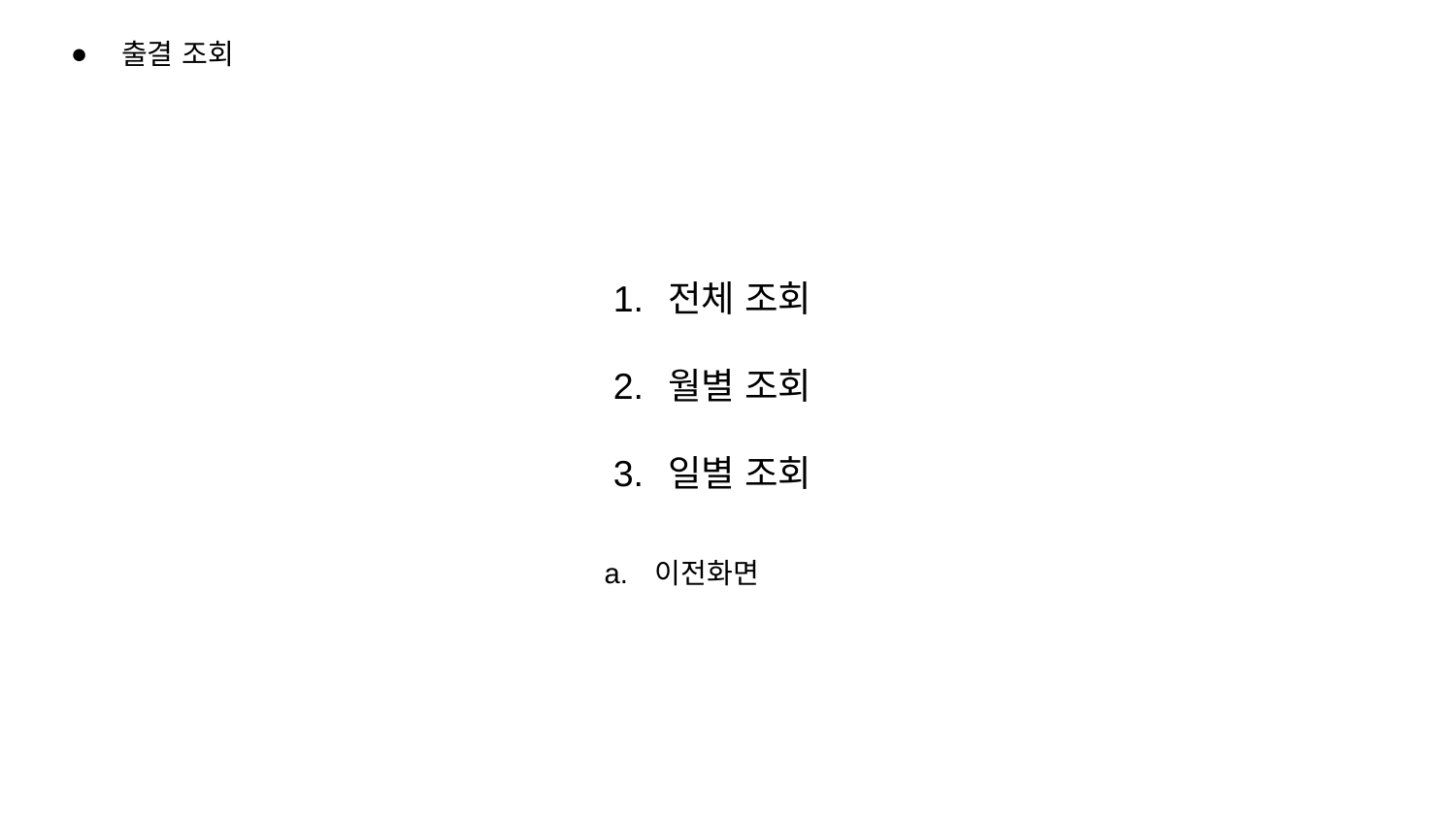

출결 조회
전체 조회

월별 조회

일별 조회
이전화면